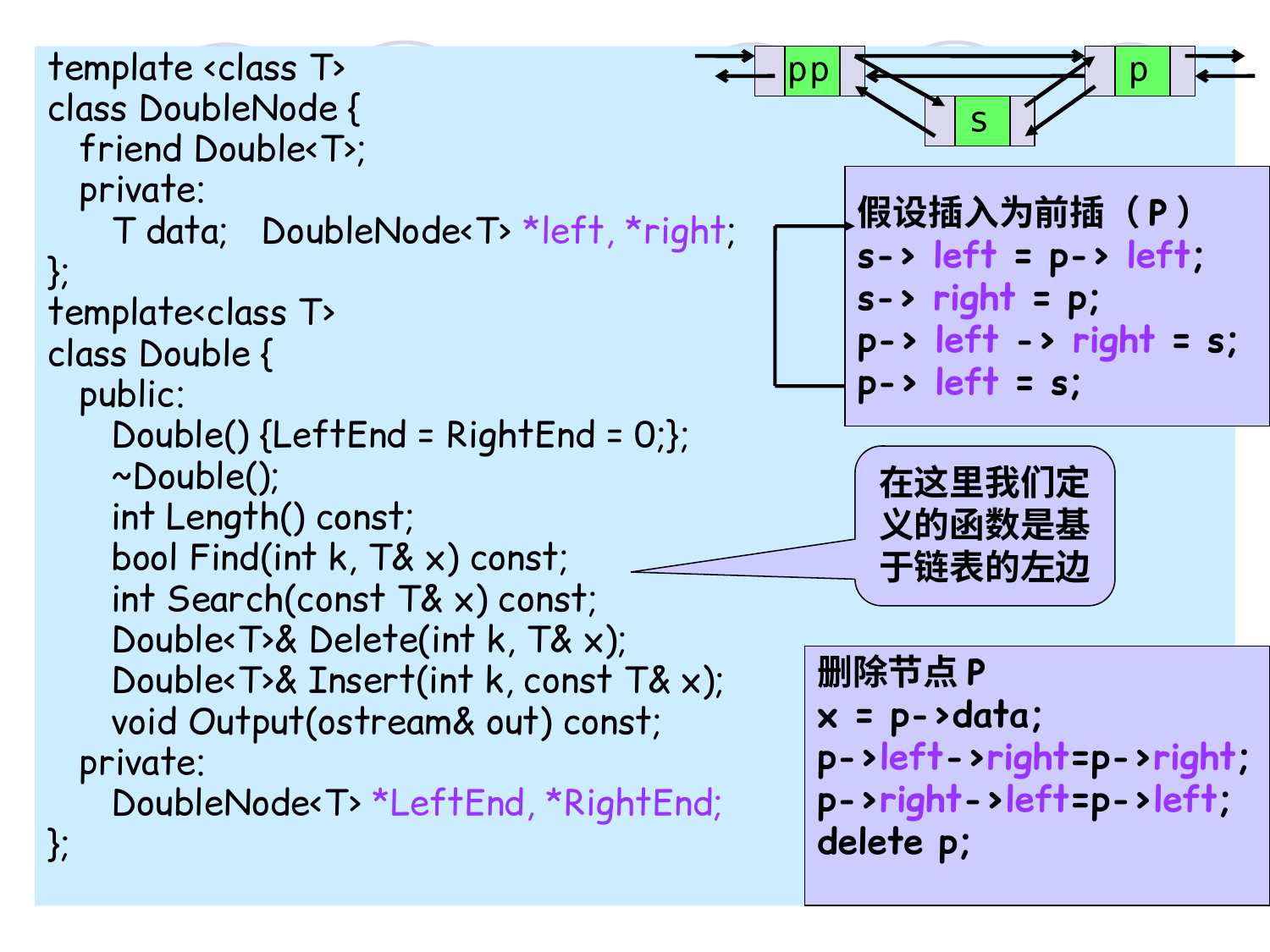

# 7. 双向链表

pp

p

template <class T>
class DoubleNode {
   friend Double<T>;
   private:
      T data;   DoubleNode<T> *left, *right;
};
template<class T>
class Double {
   public:
      Double() {LeftEnd = RightEnd = 0;};
      ~Double();
      int Length() const;
      bool Find(int k, T& x) const;
      int Search(const T& x) const;
      Double<T>& Delete(int k, T& x);
      Double<T>& Insert(int k, const T& x);
      void Output(ostream& out) const;
   private:
      DoubleNode<T> *LeftEnd, *RightEnd;
};

s

假设插入为前插（P）
s-> left = p-> left;
s-> right = p;
p-> left -> right = s;
p-> left = s;

在这里我们定义的函数是基于链表的左边
删除节点P
x = p->data;
p->left->right=p->right;
p->right->left=p->left;
delete p;

19.9.25
45